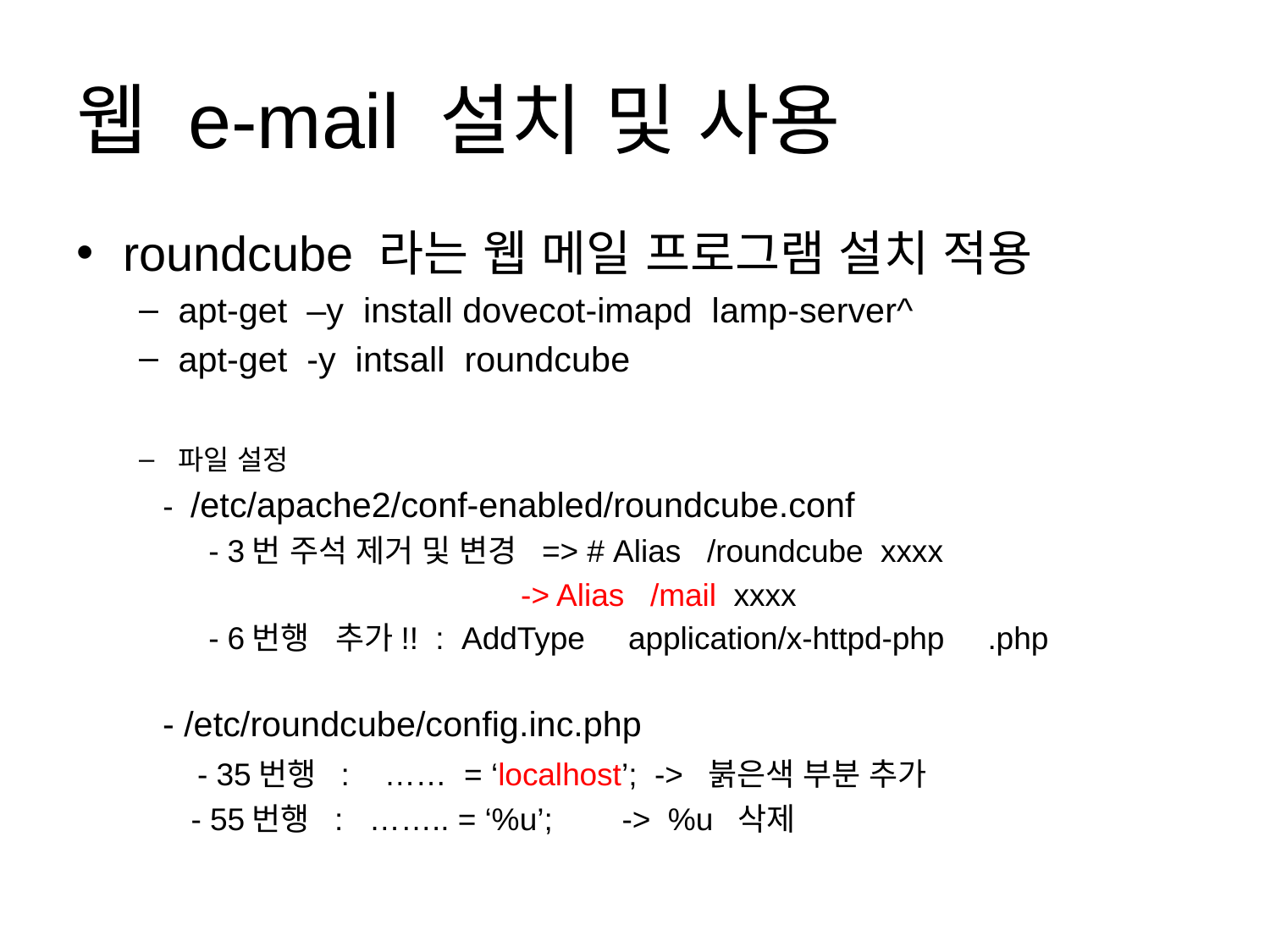

# 웹 e-mail 설치 및 사용
roundcube 라는 웹 메일 프로그램 설치 적용
apt-get  –y  install dovecot-imapd  lamp-server^
apt-get  -y  intsall  roundcube

파일 설정
    -  /etc/apache2/conf-enabled/roundcube.conf
        - 3번 주석 제거 및 변경  => # Alias   /roundcube  xxxx
                                            -> Alias   /mail  xxxx
        - 6번행   추가!!  :  AddType     application/x-httpd-php     .php

   - /etc/roundcube/config.inc.php
      - 35번행  :    ……  = ‘localhost’;  ->  붉은색 부분 추가
      - 55번행  :   …….. = ‘%u’;        ->  %u  삭제